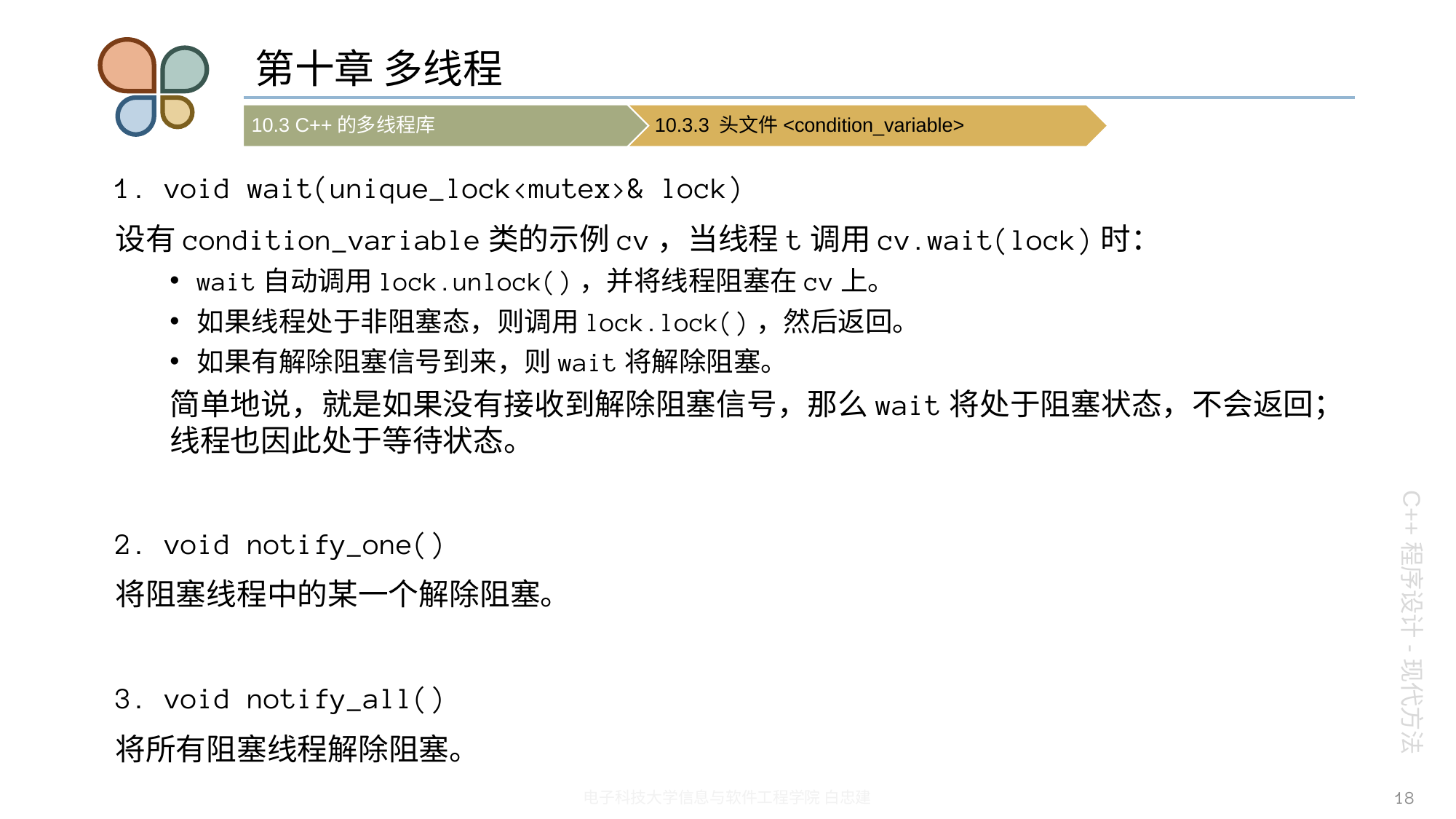

# 第十章 多线程
10.3 C++的多线程库
10.3.3 头文件<condition_variable>
1. void wait(unique_lock<mutex>& lock)
设有condition_variable类的示例cv，当线程t调用cv.wait(lock)时：
wait自动调用lock.unlock()，并将线程阻塞在cv上。
如果线程处于非阻塞态，则调用lock.lock()，然后返回。
如果有解除阻塞信号到来，则wait将解除阻塞。
简单地说，就是如果没有接收到解除阻塞信号，那么wait将处于阻塞状态，不会返回；线程也因此处于等待状态。

2. void notify_one()
将阻塞线程中的某一个解除阻塞。

3. void notify_all()
将所有阻塞线程解除阻塞。
18